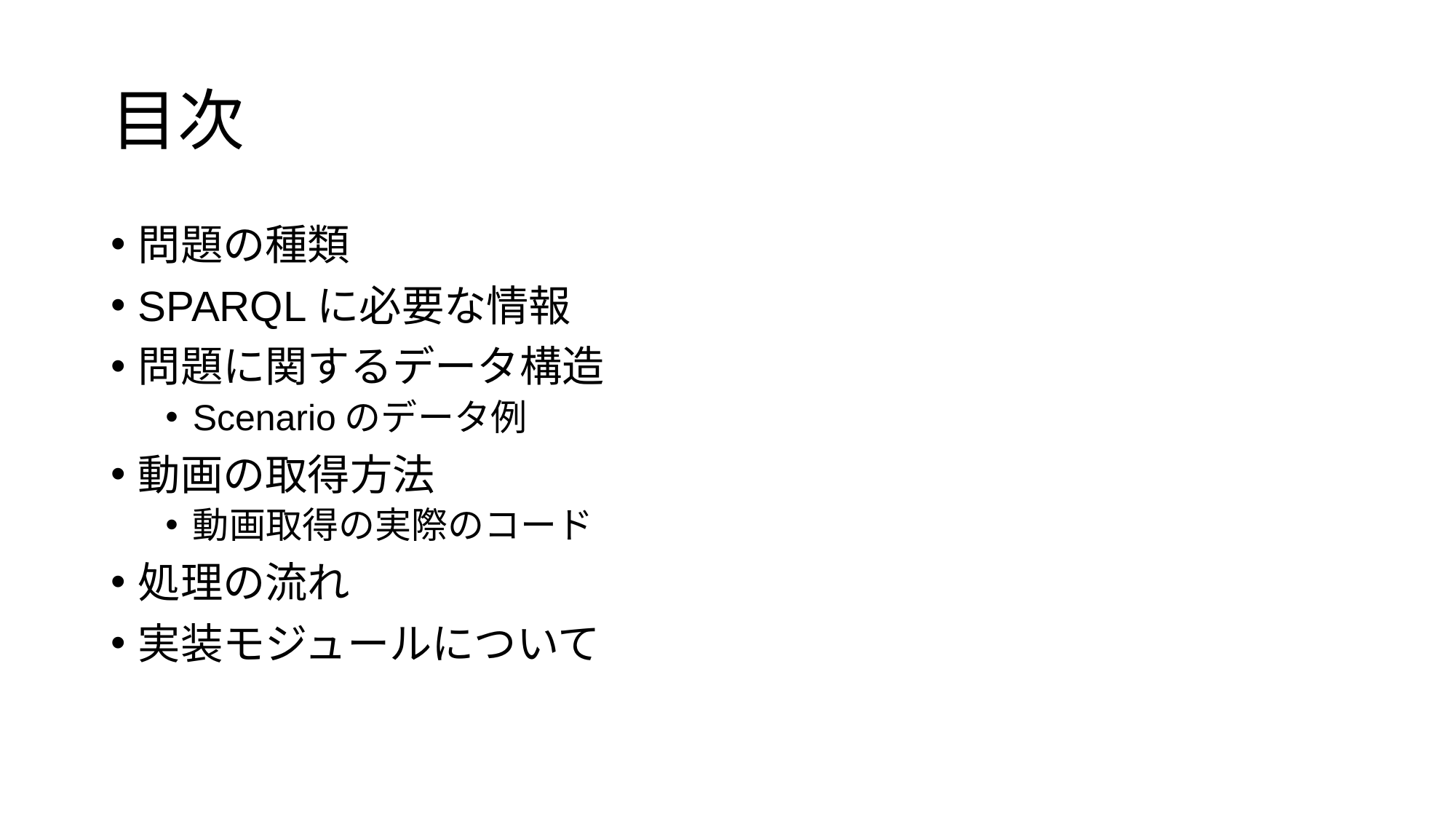

# 目次
問題の種類
SPARQLに必要な情報
問題に関するデータ構造
Scenarioのデータ例
動画の取得方法
動画取得の実際のコード
処理の流れ
実装モジュールについて